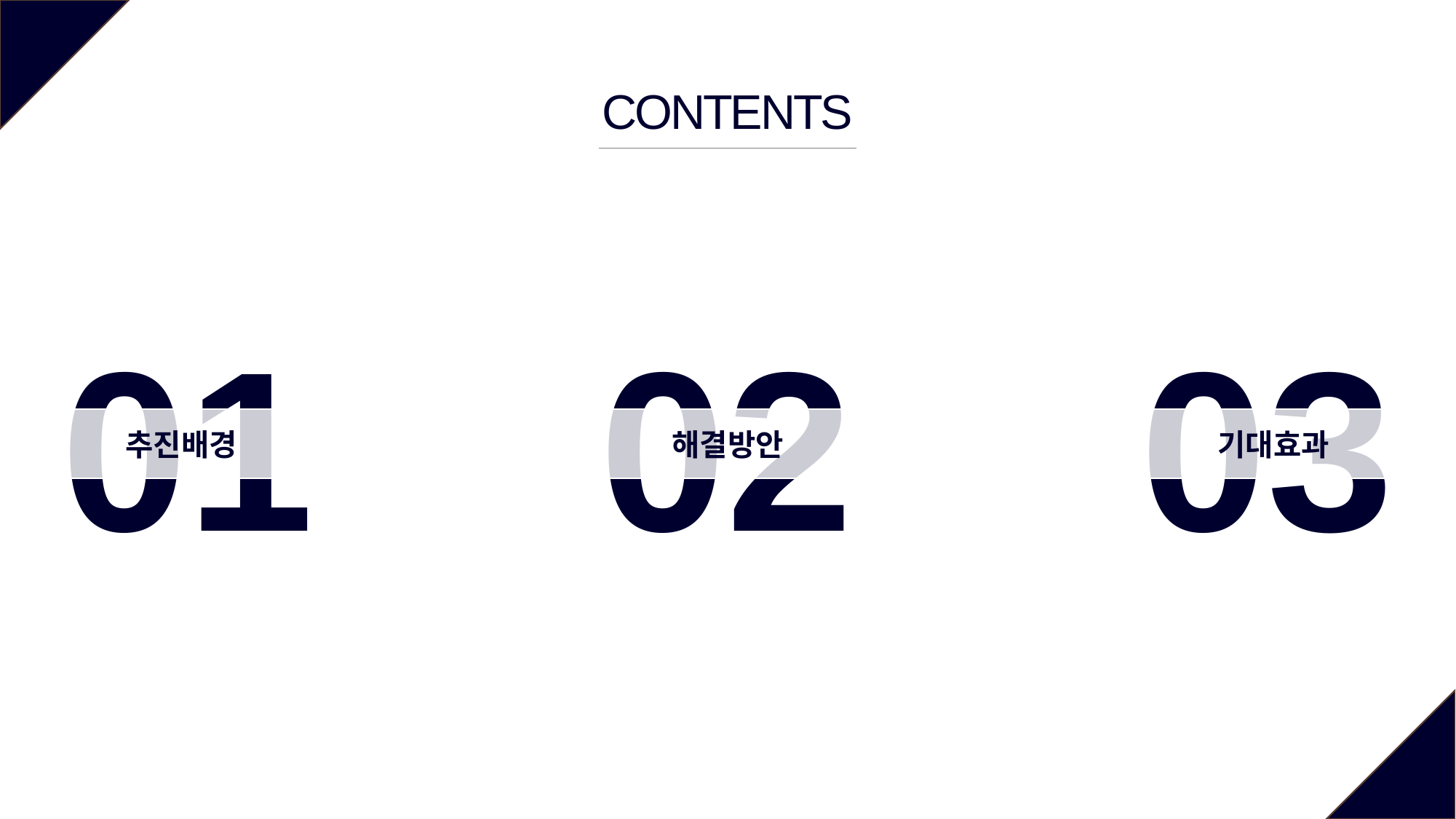

CONTENTS
01
02
03
기대효과
추진배경
해결방안